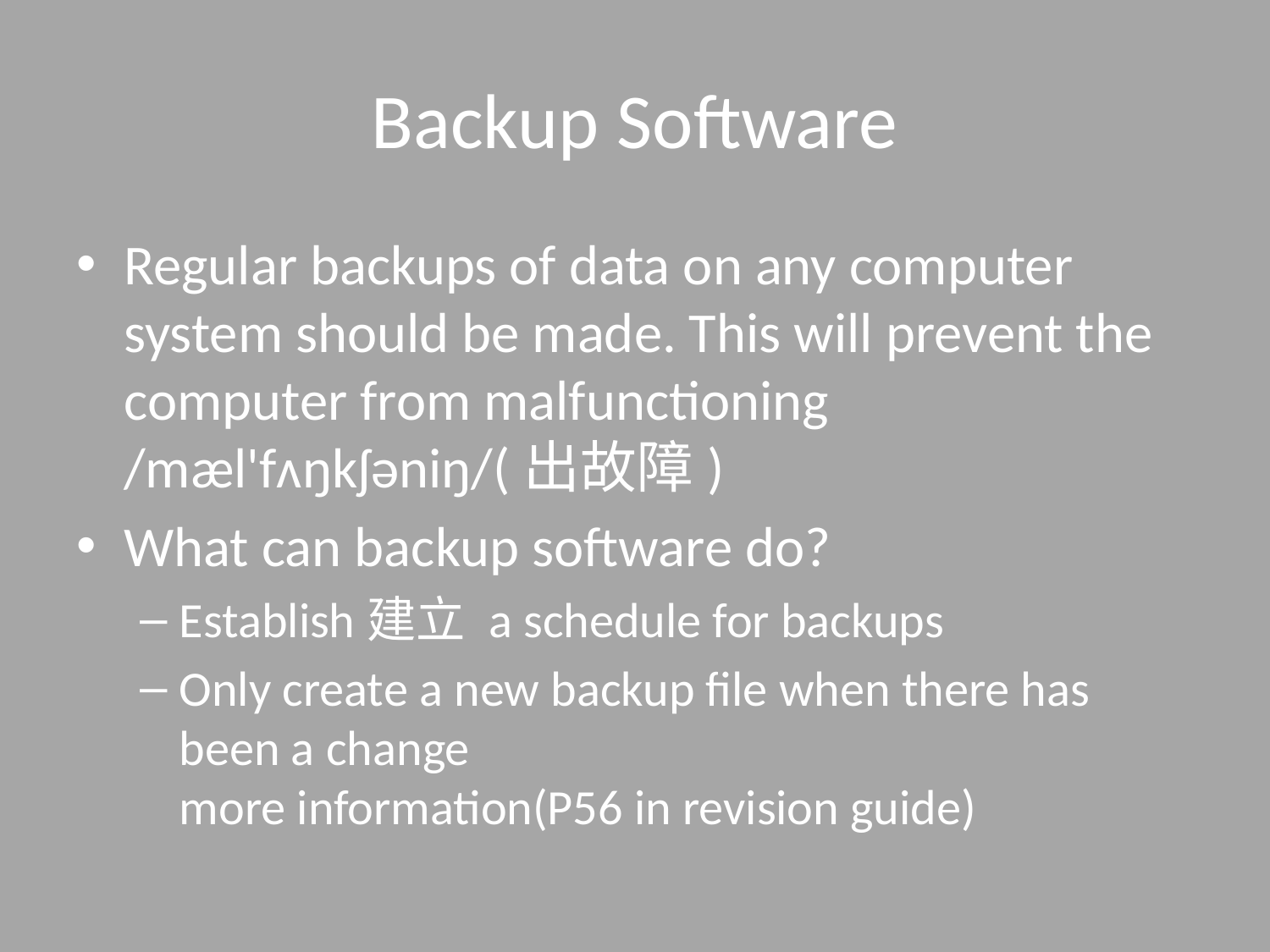

# Backup Software
Regular backups of data on any computer system should be made. This will prevent the computer from malfunctioning /mæl'fʌŋkʃəniŋ/(出故障)
What can backup software do?
Establish建立 a schedule for backups
Only create a new backup file when there has been a change
more information(P56 in revision guide)